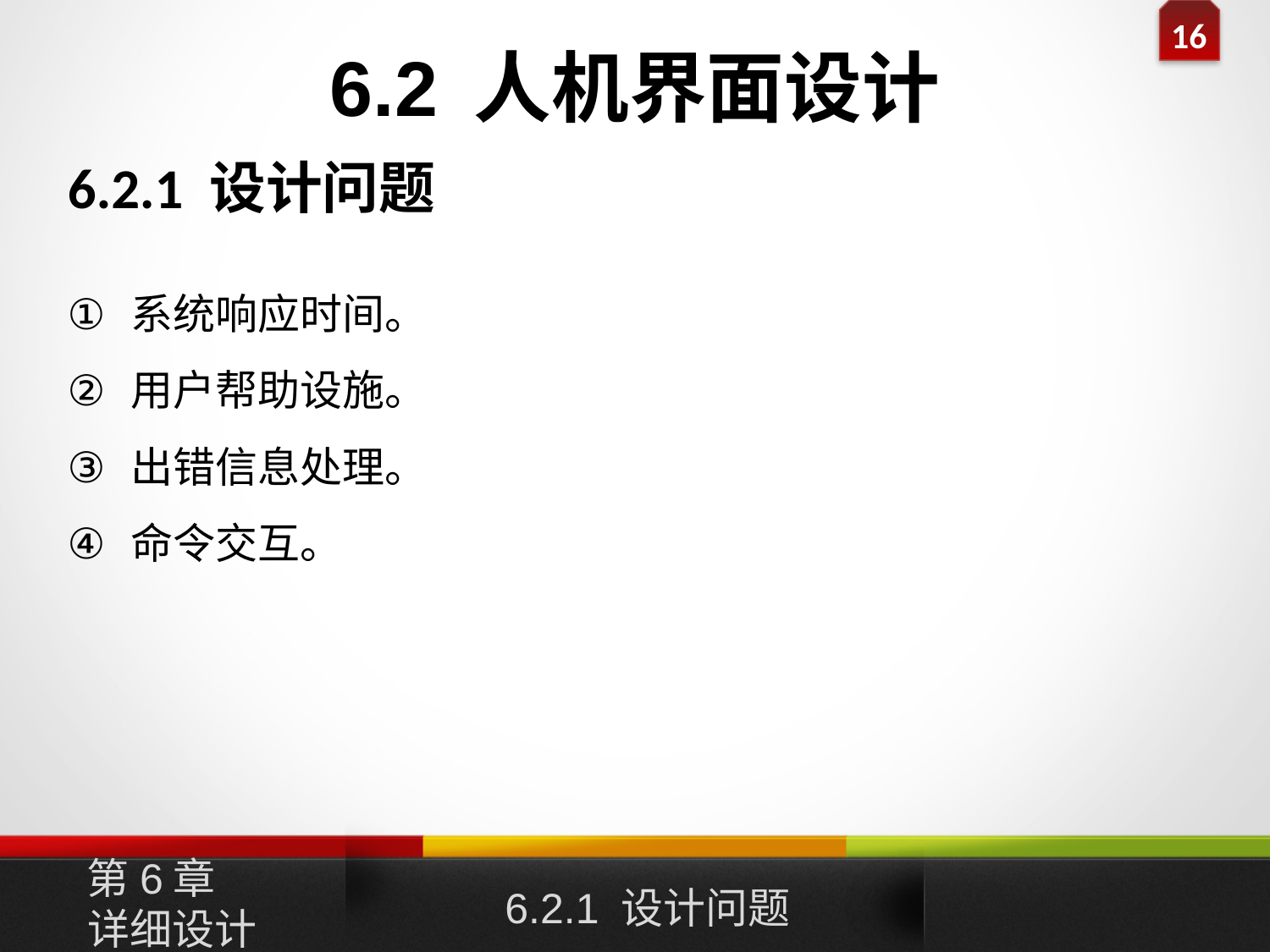

# 6.2 人机界面设计
6.2.1 设计问题
系统响应时间。
用户帮助设施。
出错信息处理。
命令交互。

第6章
详细设计
6.2.1 设计问题